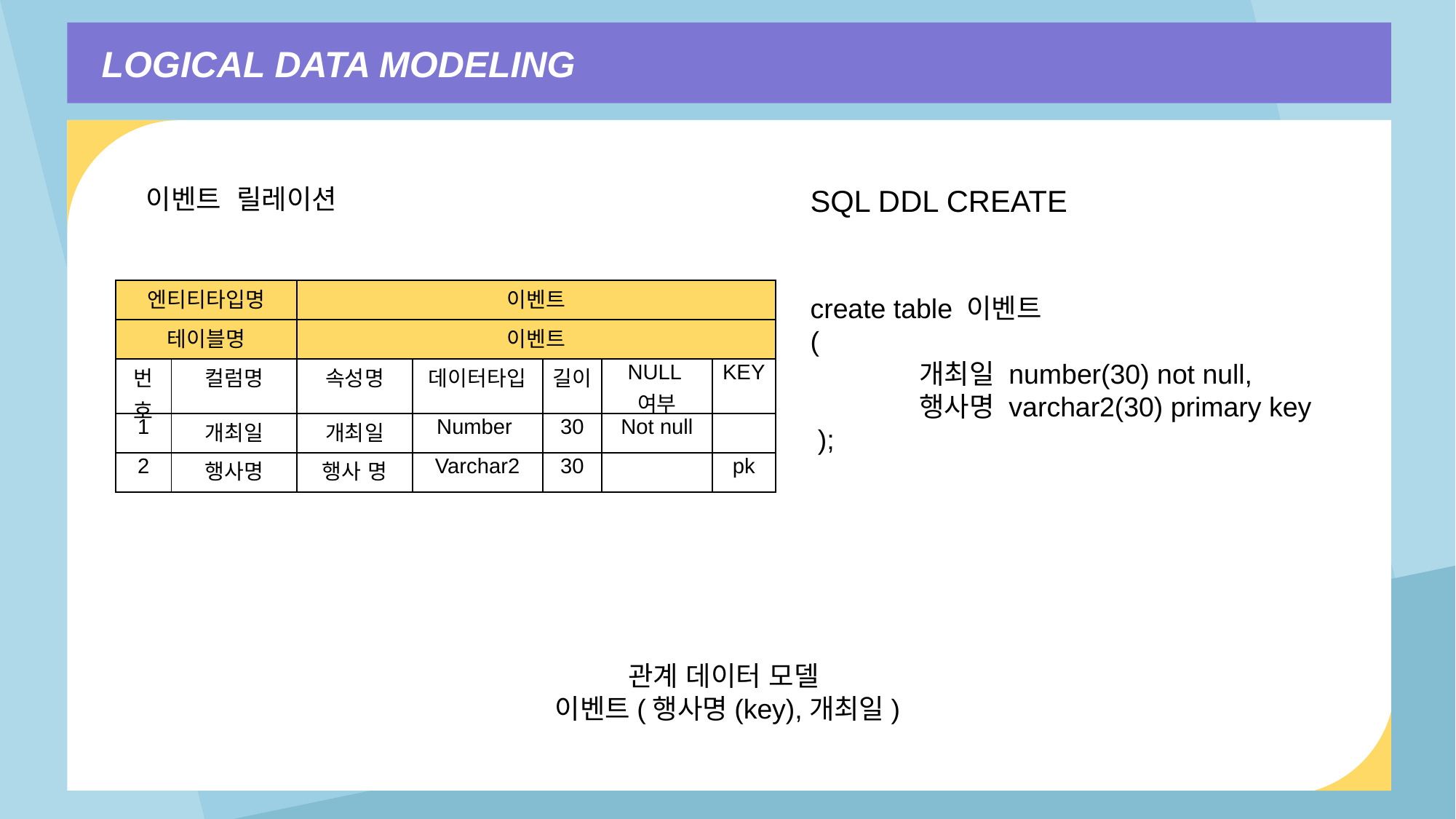

LOGICAL DATA MODELING

이벤트  릴레이션
SQL DDL CREATE

create table 이벤트
(
	개최일 number(30) not null,
	행사명 varchar2(30) primary key
 );
| 엔티티타입명 |  | 이벤트 |  |  |  |  |
| --- | --- | --- | --- | --- | --- | --- |
| 테이블명 |  | 이벤트 |  |  |  |  |
| 번호 | 컬럼명 | 속성명 | 데이터타입 | 길이 | NULL여부 | KEY |
| 1 | 개최일 | 개최일 | Number | 30 | Not null |  |
| 2 | 행사명 | 행사 명 | Varchar2 | 30 |  | pk |

관계 데이터 모델
이벤트(행사명(key),개최일)